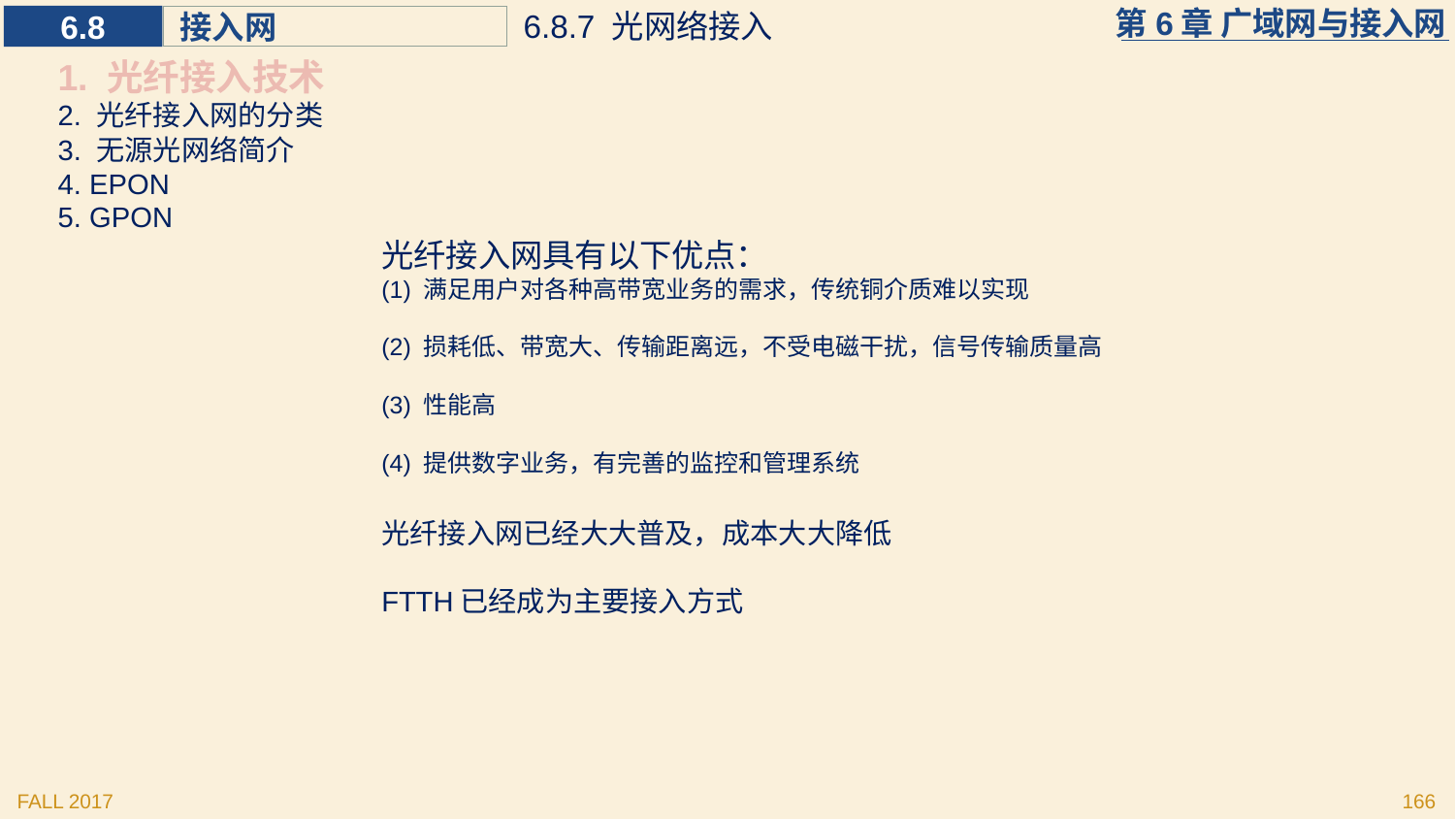

6.8.7 光网络接入
1. 光纤接入技术
2. 光纤接入网的分类
3. 无源光网络简介
4. EPON
5. GPON

光纤接入网具有以下优点：
(1) 满足用户对各种高带宽业务的需求，传统铜介质难以实现

(2) 损耗低、带宽大、传输距离远，不受电磁干扰，信号传输质量高

(3) 性能高

(4) 提供数字业务，有完善的监控和管理系统

光纤接入网已经大大普及，成本大大降低

FTTH已经成为主要接入方式